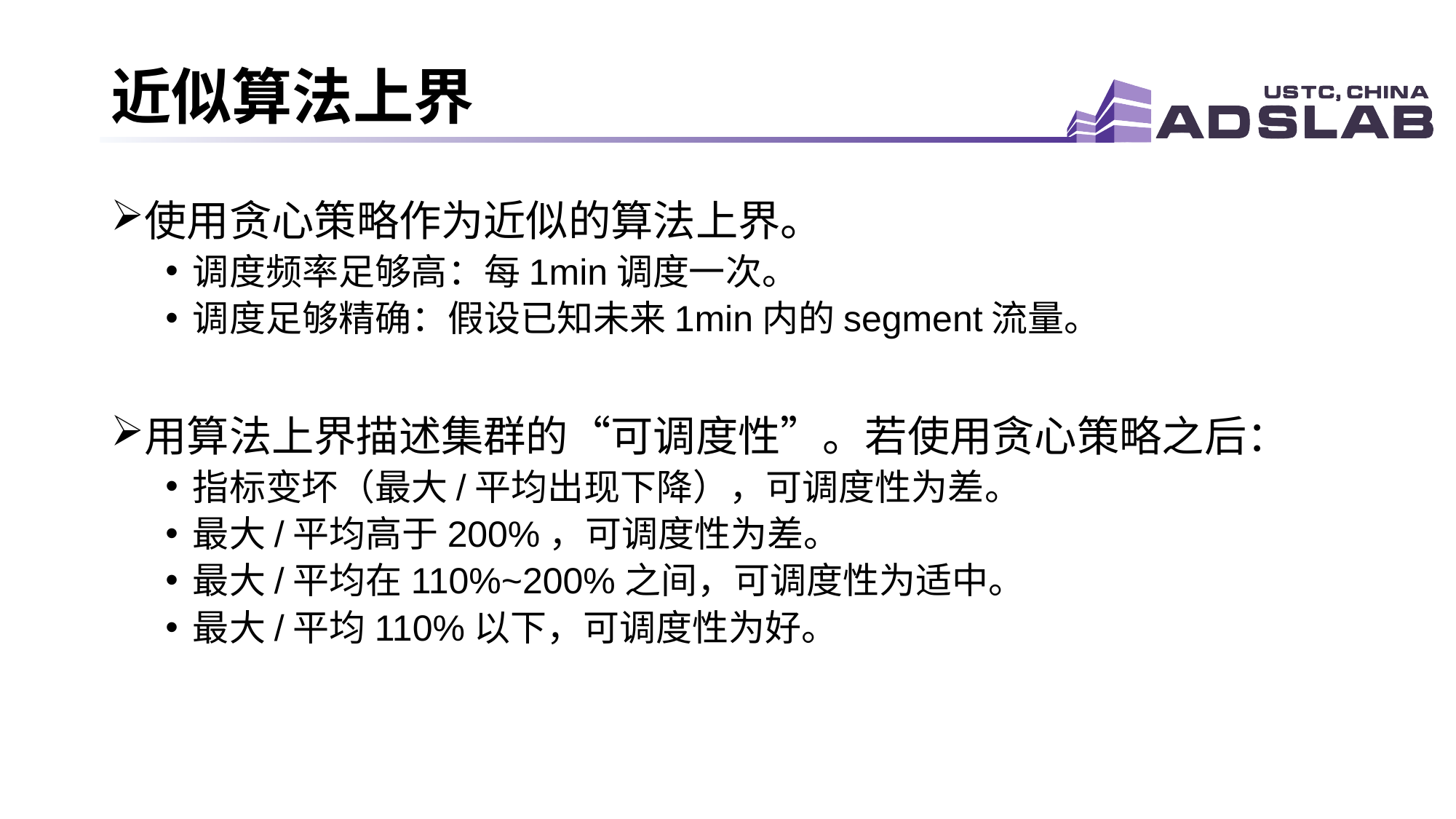

# 近似算法上界

使用贪心策略作为近似的算法上界。
调度频率足够高：每1min调度一次。
调度足够精确：假设已知未来1min内的segment流量。

用算法上界描述集群的“可调度性”。若使用贪心策略之后：
指标变坏（最大/平均出现下降），可调度性为差。
最大/平均高于200%，可调度性为差。
最大/平均在110%~200%之间，可调度性为适中。
最大/平均110%以下，可调度性为好。

42